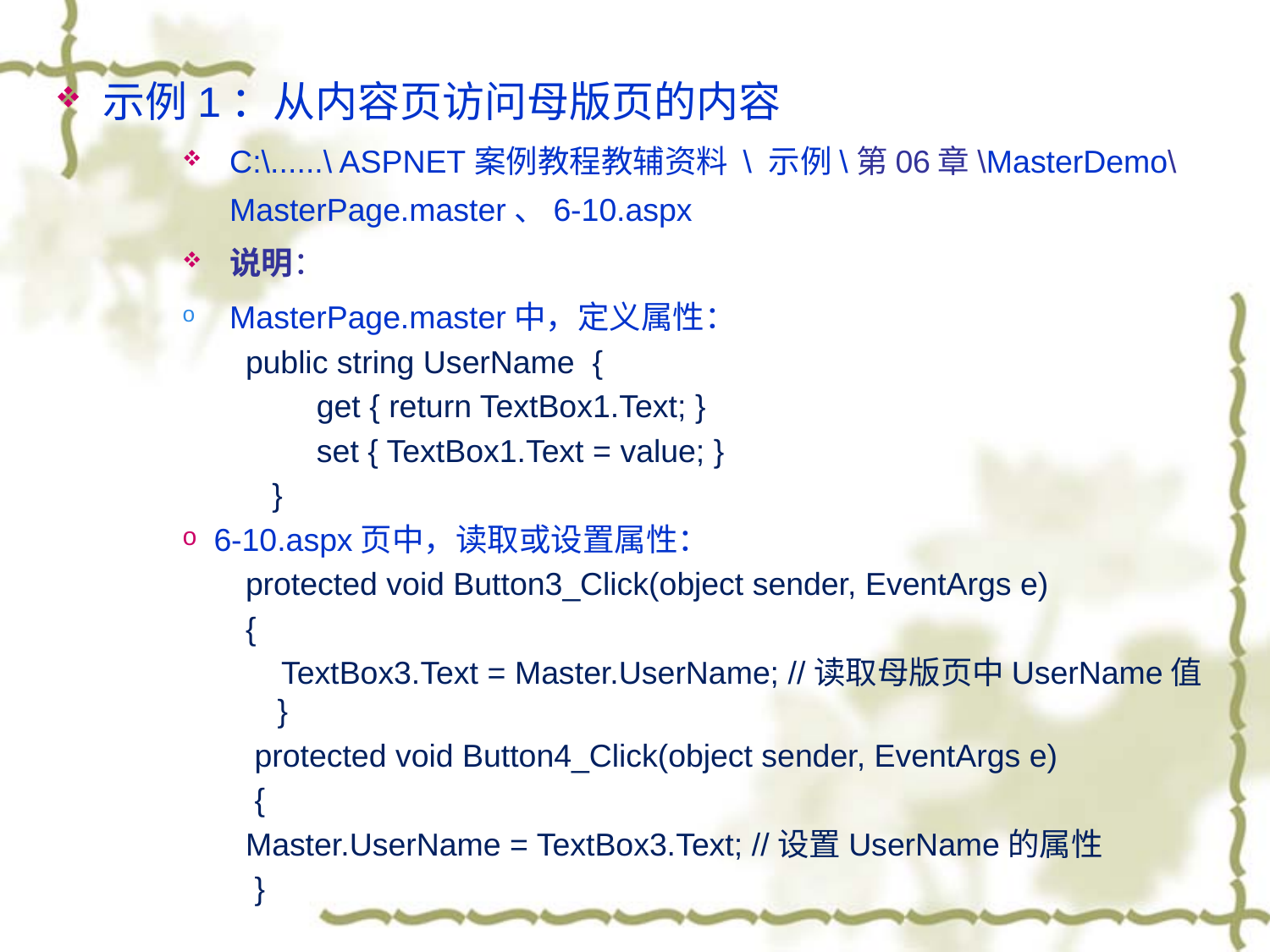

示例1：从内容页访问母版页的内容
C:\......\ ASPNET案例教程教辅资料 \ 示例\第06章\MasterDemo\MasterPage.master、6-10.aspx
说明：
MasterPage.master中，定义属性：
public string UserName  {
        get { return TextBox1.Text; }
        set { TextBox1.Text = value; }
   }
6-10.aspx页中，读取或设置属性：
protected void Button3_Click(object sender, EventArgs e)
{
    TextBox3.Text = Master.UserName; //读取母版页中UserName值  }
 protected void Button4_Click(object sender, EventArgs e)
 {
Master.UserName = TextBox3.Text; //设置UserName的属性
 }